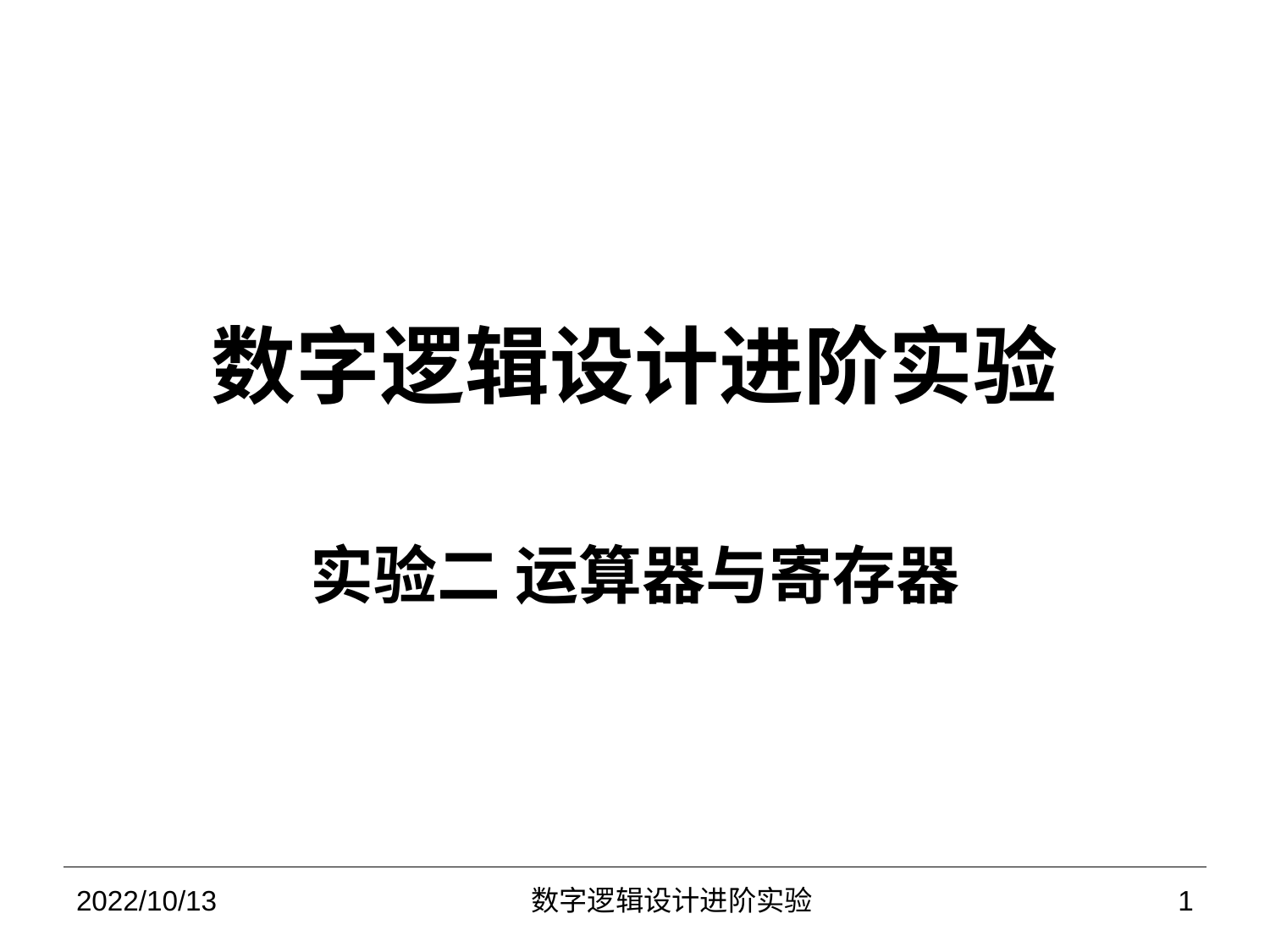

# 数字逻辑设计进阶实验
实验二 运算器与寄存器
2022/10/13
数字逻辑设计进阶实验
1